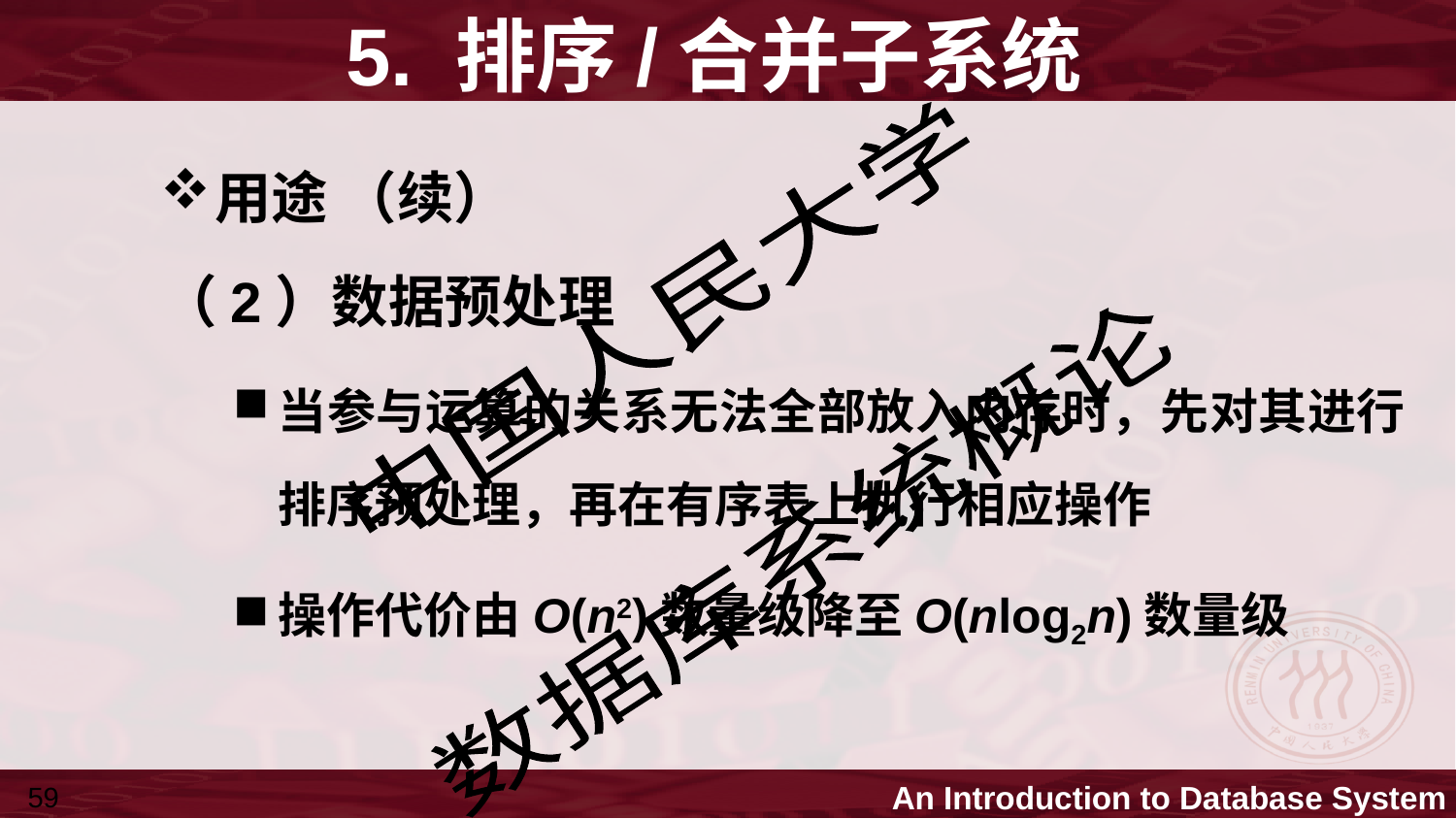

# 5. 排序/合并子系统
用途 （续）
（2）数据预处理
当参与运算的关系无法全部放入内存时，先对其进行排序预处理，再在有序表上执行相应操作
操作代价由O(n2)数量级降至O(nlog2n)数量级
59